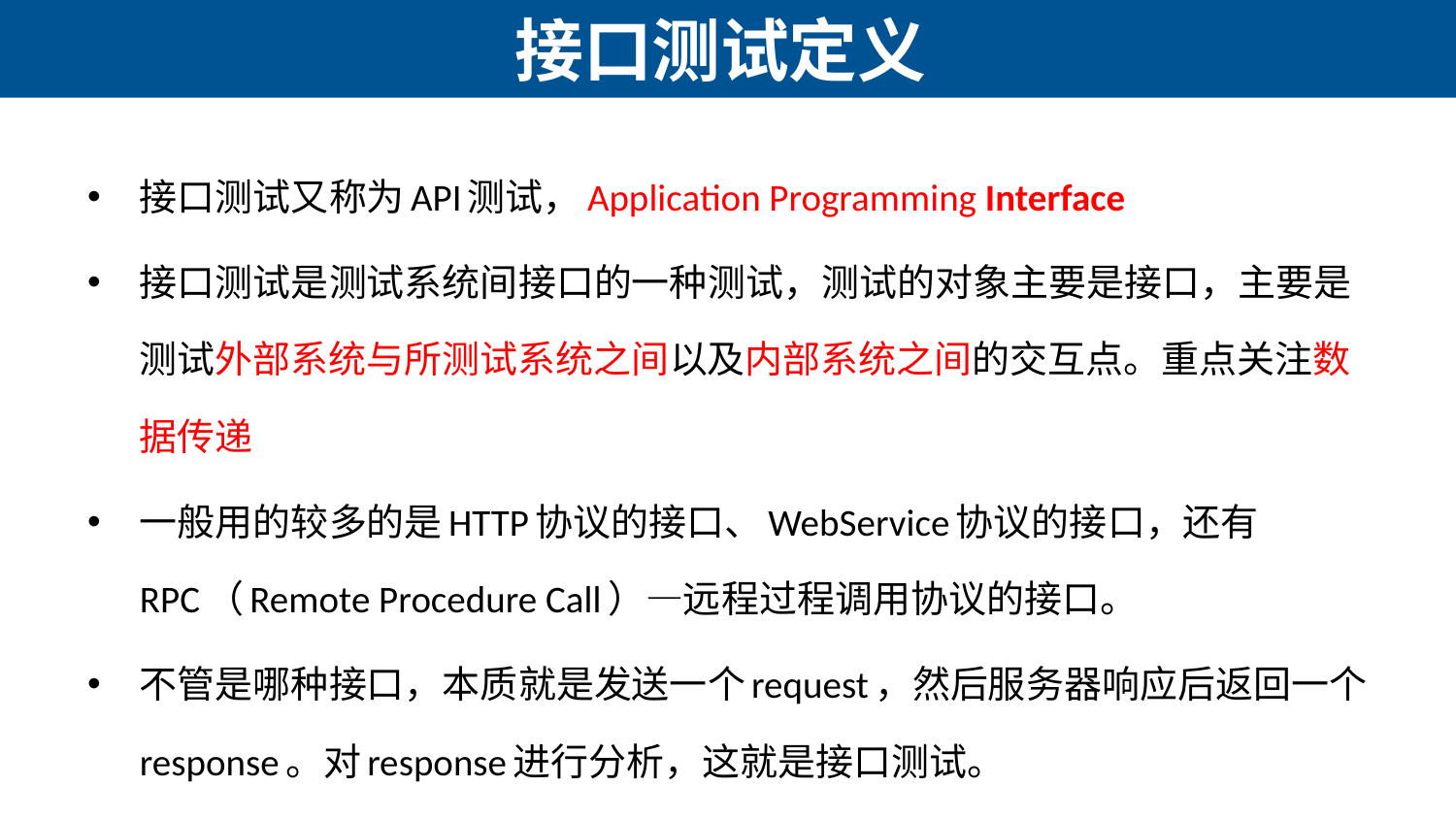

# 接口测试定义
接口测试又称为API测试，Application Programming Interface
接口测试是测试系统间接口的一种测试，测试的对象主要是接口，主要是测试外部系统与所测试系统之间以及内部系统之间的交互点。重点关注数据传递
一般用的较多的是HTTP协议的接口、WebService协议的接口，还有RPC（Remote Procedure Call）—远程过程调用协议的接口。
不管是哪种接口，本质就是发送一个request，然后服务器响应后返回一个response。对response进行分析，这就是接口测试。